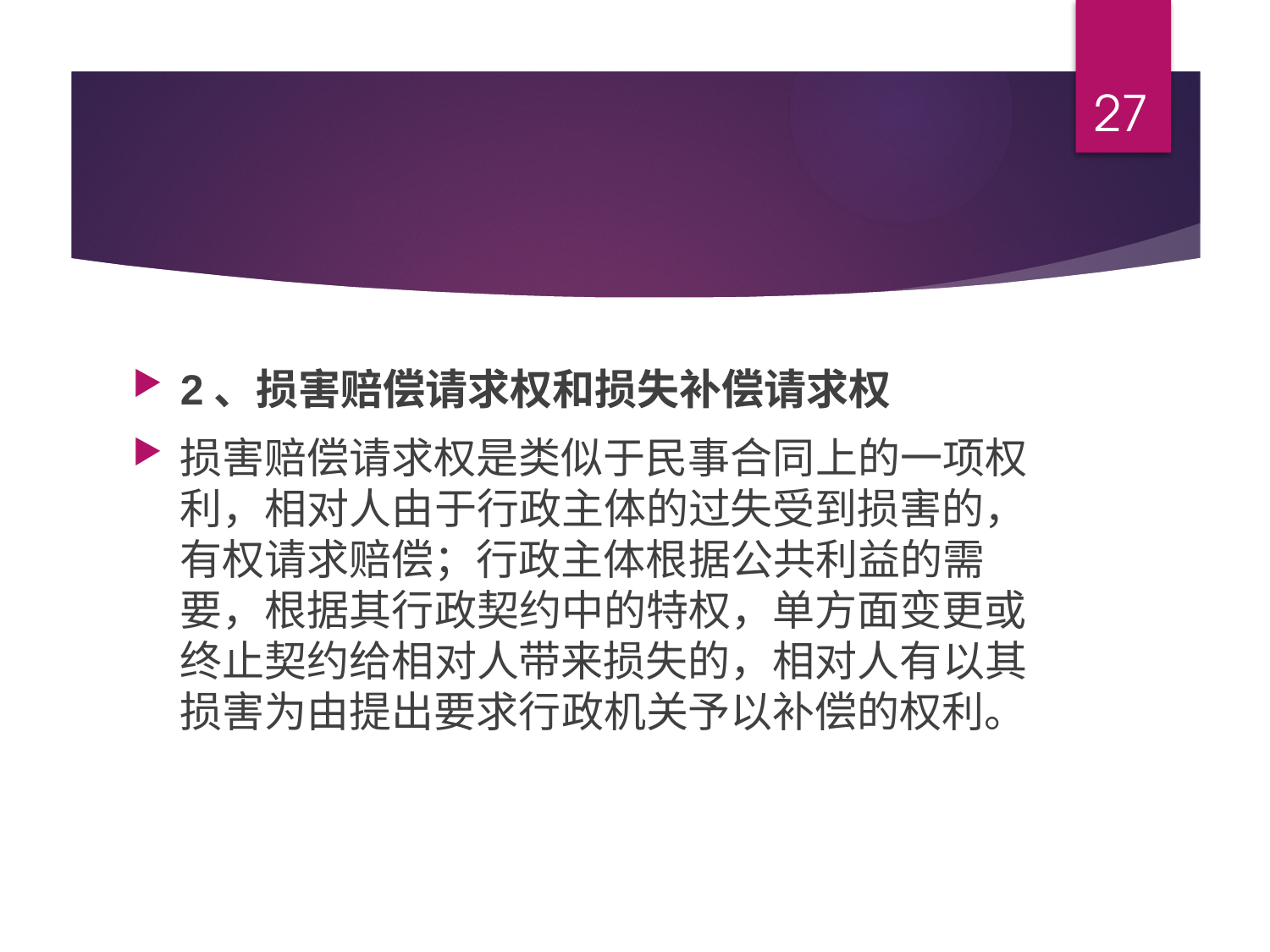

27
#
2、损害赔偿请求权和损失补偿请求权
损害赔偿请求权是类似于民事合同上的一项权利，相对人由于行政主体的过失受到损害的，有权请求赔偿；行政主体根据公共利益的需要，根据其行政契约中的特权，单方面变更或终止契约给相对人带来损失的，相对人有以其损害为由提出要求行政机关予以补偿的权利。